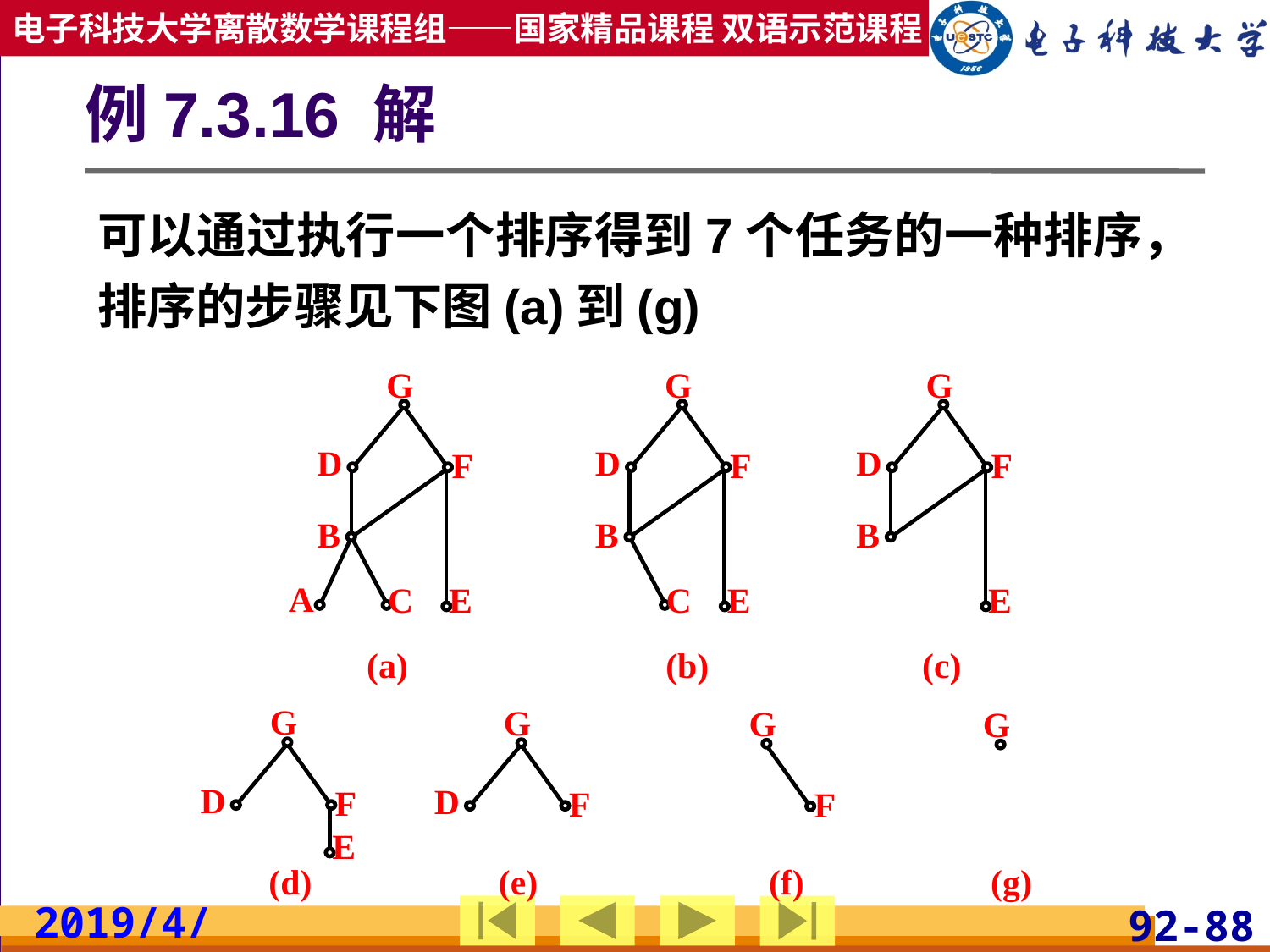

# 例7.3.16 解
可以通过执行一个排序得到7个任务的一种排序，排序的步骤见下图(a)到(g)
G
G
G

D
D
D
F
F
F

B
B
B

A
C
E
C
E
E

                (a)                             (b)                        (c)
G
G
G
G

D
D
F
F
F

E

     (d)                     (e)                          (f)                     (g)
2019/4/17